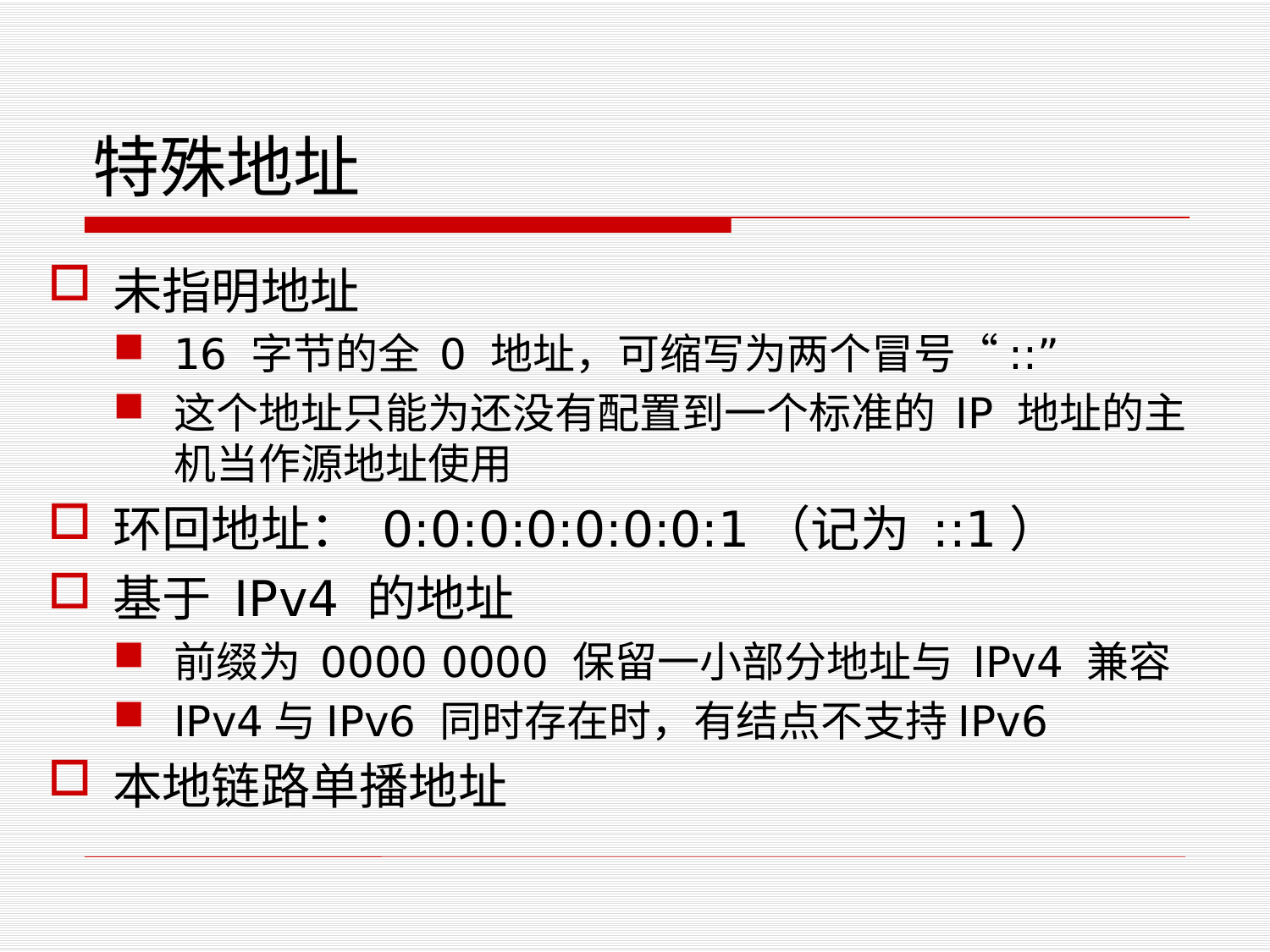

# 特殊地址
未指明地址
16 字节的全 0 地址，可缩写为两个冒号“::”
这个地址只能为还没有配置到一个标准的 IP 地址的主机当作源地址使用
环回地址： 0:0:0:0:0:0:0:1（记为 ::1）
基于 IPv4 的地址
前缀为 0000 0000 保留一小部分地址与 IPv4 兼容
IPv4与IPv6 同时存在时，有结点不支持IPv6
本地链路单播地址